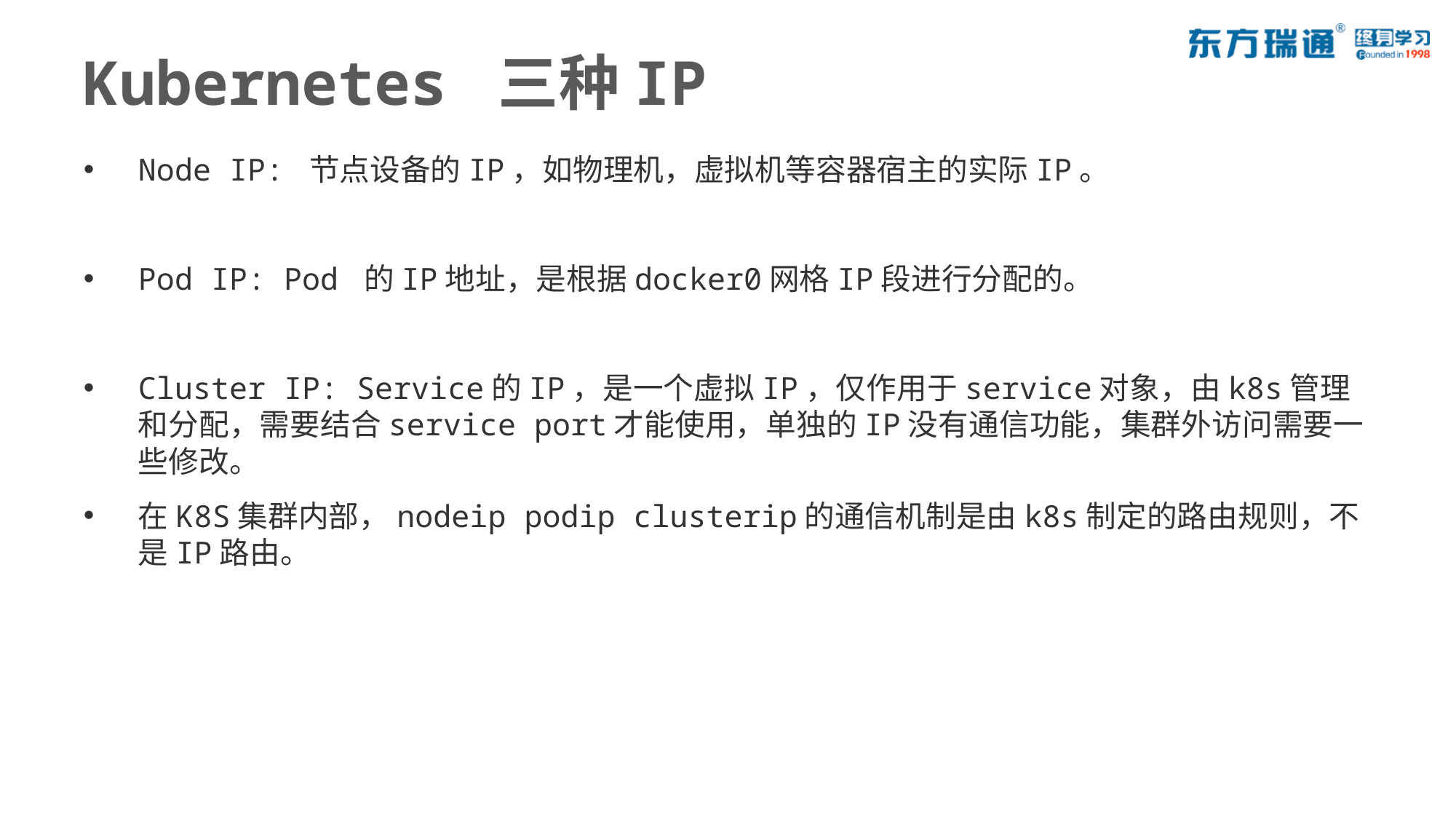

# Kubernetes 三种IP
Node IP: 节点设备的IP，如物理机，虚拟机等容器宿主的实际IP。

Pod IP: Pod 的IP地址，是根据docker0网格IP段进行分配的。

Cluster IP: Service的IP，是一个虚拟IP，仅作用于service对象，由k8s管理和分配，需要结合service port才能使用，单独的IP没有通信功能，集群外访问需要一些修改。
在K8S集群内部，nodeip podip clusterip的通信机制是由k8s制定的路由规则，不是IP路由。